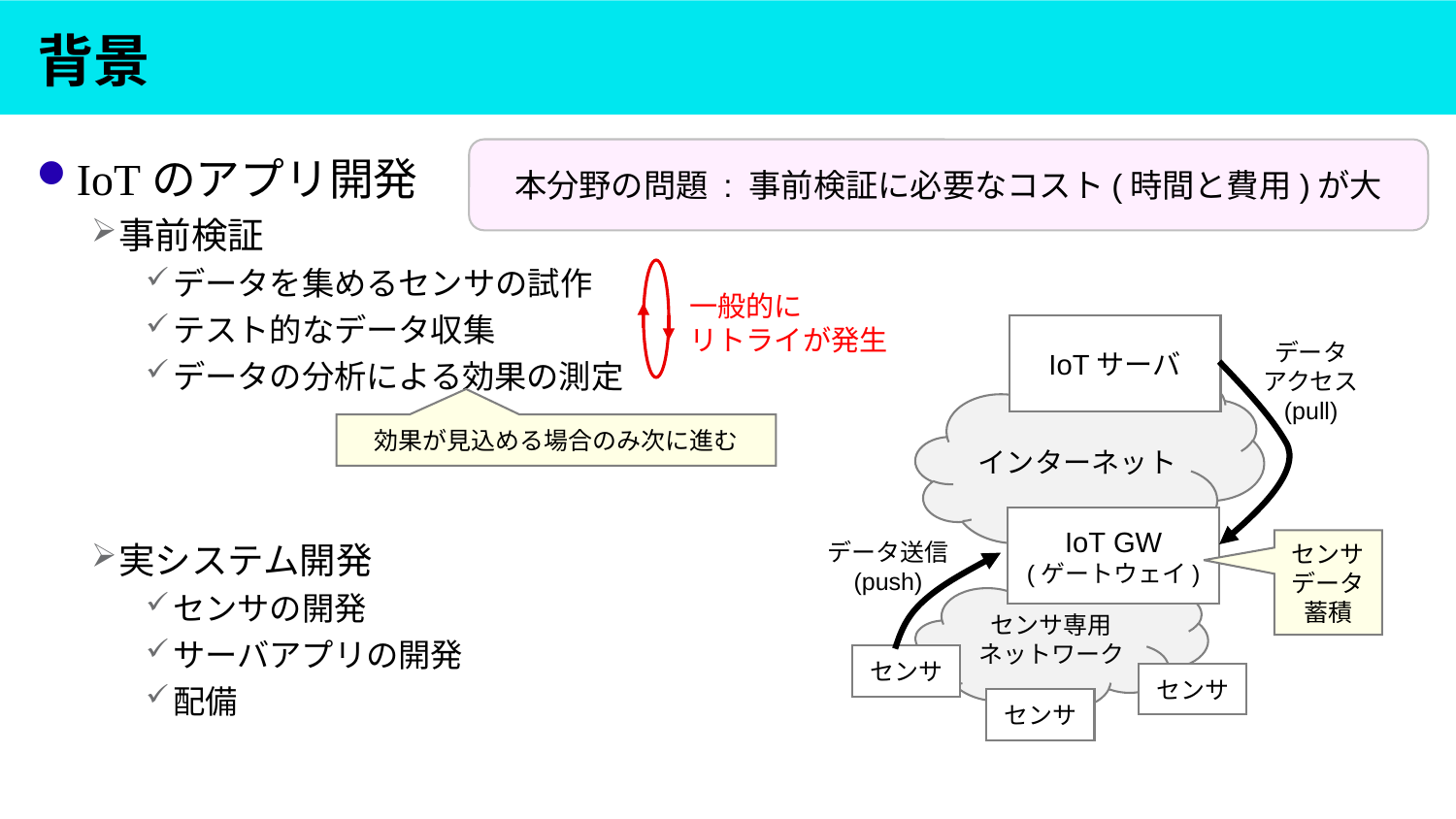

# 背景
本分野の問題 : 事前検証に必要なコスト(時間と費用)が大
IoTのアプリ開発
事前検証
データを集めるセンサの試作
テスト的なデータ収集
データの分析による効果の測定

実システム開発
センサの開発
サーバアプリの開発
配備

一般的に
リトライが発生
IoTサーバ
データ
アクセス
(pull)

インターネット
効果が見込める場合のみ次に進む
IoT GW
(ゲートウェイ)
データ送信
(push)
センサ
データ
蓄積

センサ専用
ネットワーク
センサ
センサ
センサ